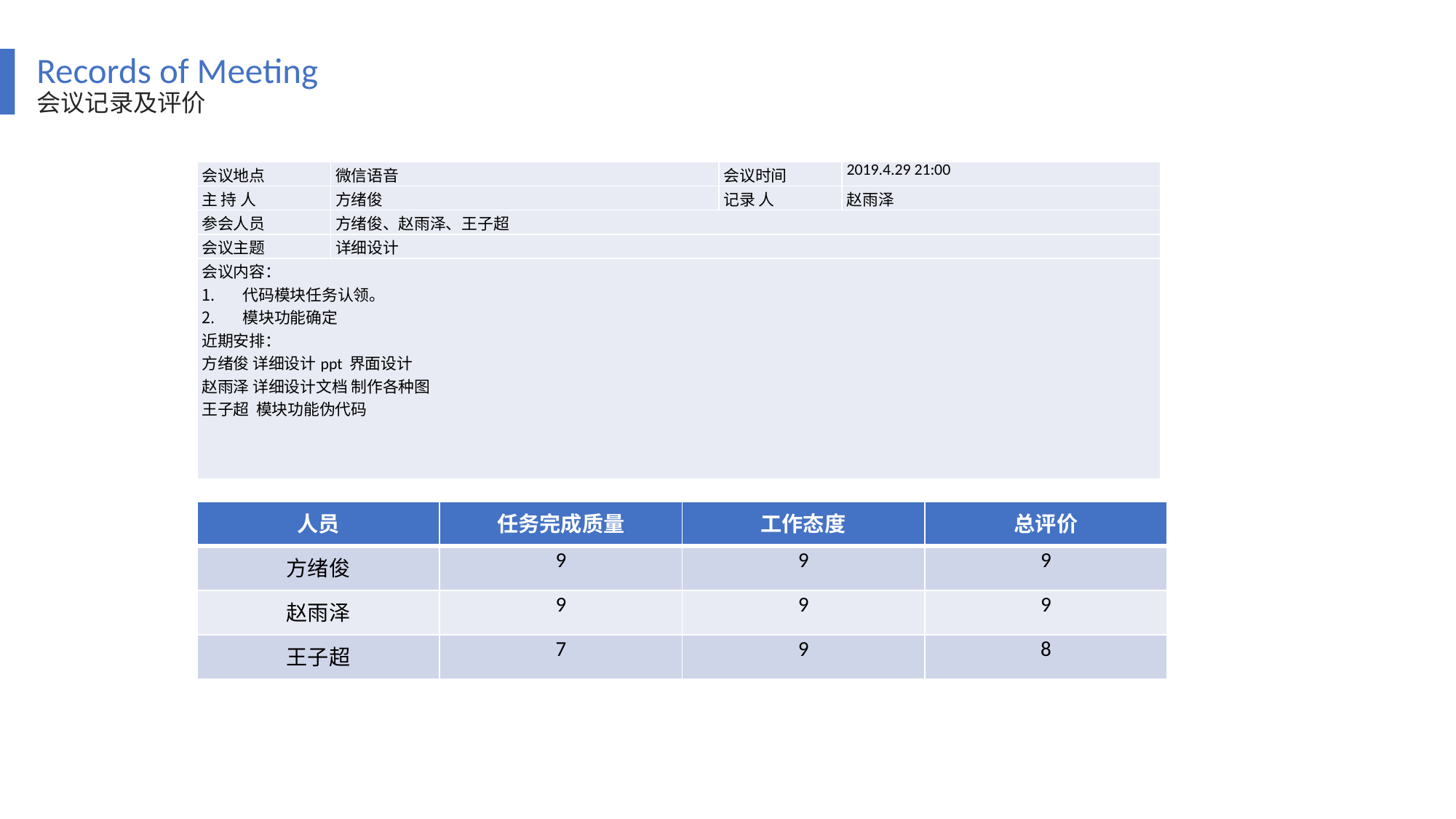

Records of Meeting
会议记录及评价
| 会议地点 | 微信语音 | 会议时间 | 2019.4.29 21:00 |
| --- | --- | --- | --- |
| 主 持 人 | 方绪俊 | 记录 人 | 赵雨泽 |
| 参会人员 | 方绪俊、赵雨泽、王子超 |  |  |
| 会议主题 | 详细设计 |  |  |
| 会议内容： 代码模块任务认领。 模块功能确定 近期安排： 方绪俊 详细设计ppt 界面设计 赵雨泽 详细设计文档 制作各种图 王子超 模块功能伪代码 |  |  |  |
| 人员 | 任务完成质量 | 工作态度 | 总评价 |
| --- | --- | --- | --- |
| 方绪俊 | 9 | 9 | 9 |
| 赵雨泽 | 9 | 9 | 9 |
| 王子超 | 7 | 9 | 8 |